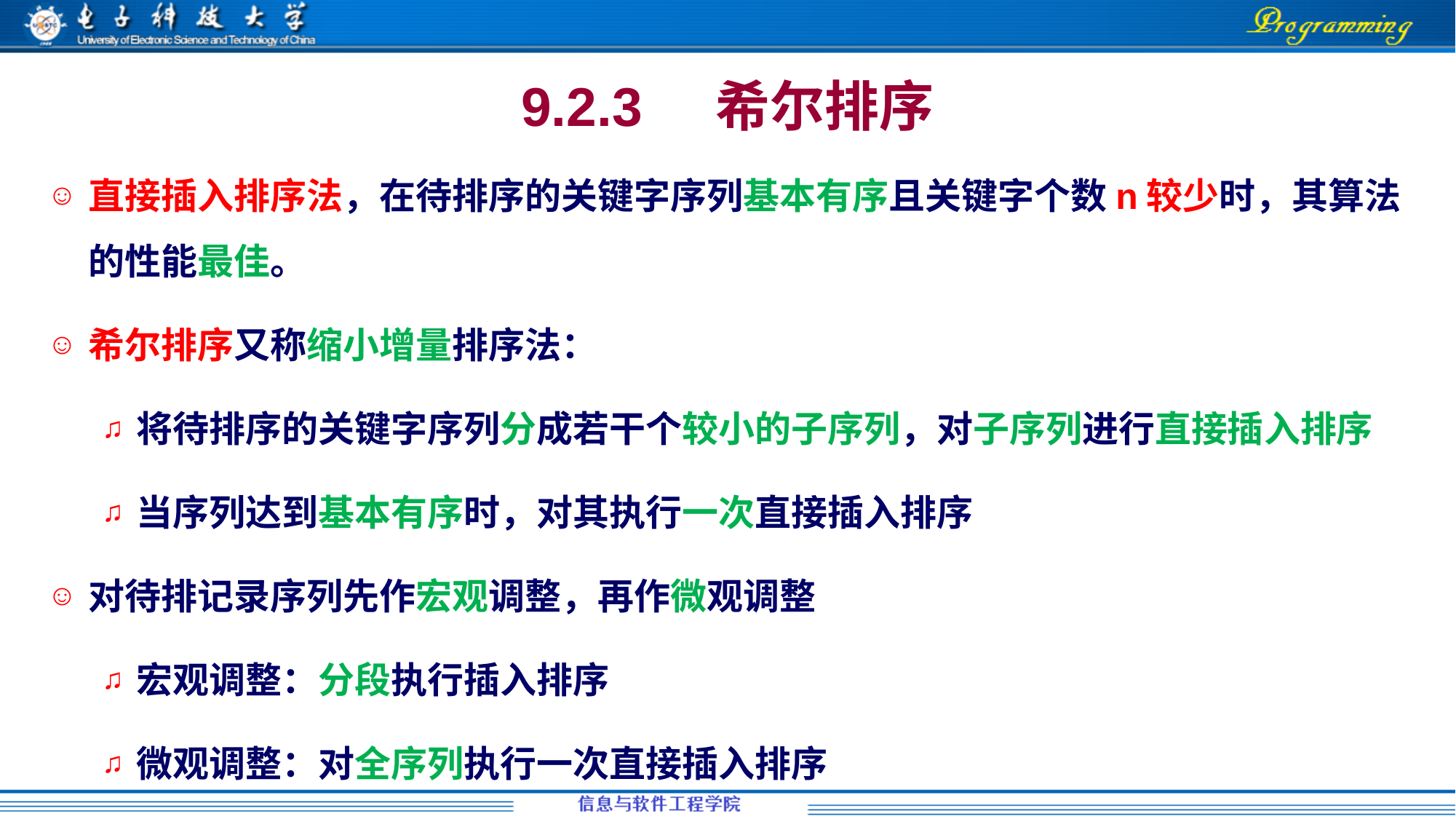

# 9.2.3    希尔排序
直接插入排序法，在待排序的关键字序列基本有序且关键字个数n较少时，其算法的性能最佳。
希尔排序又称缩小增量排序法：
将待排序的关键字序列分成若干个较小的子序列，对子序列进行直接插入排序
当序列达到基本有序时，对其执行一次直接插入排序
对待排记录序列先作宏观调整，再作微观调整
宏观调整：分段执行插入排序
微观调整：对全序列执行一次直接插入排序